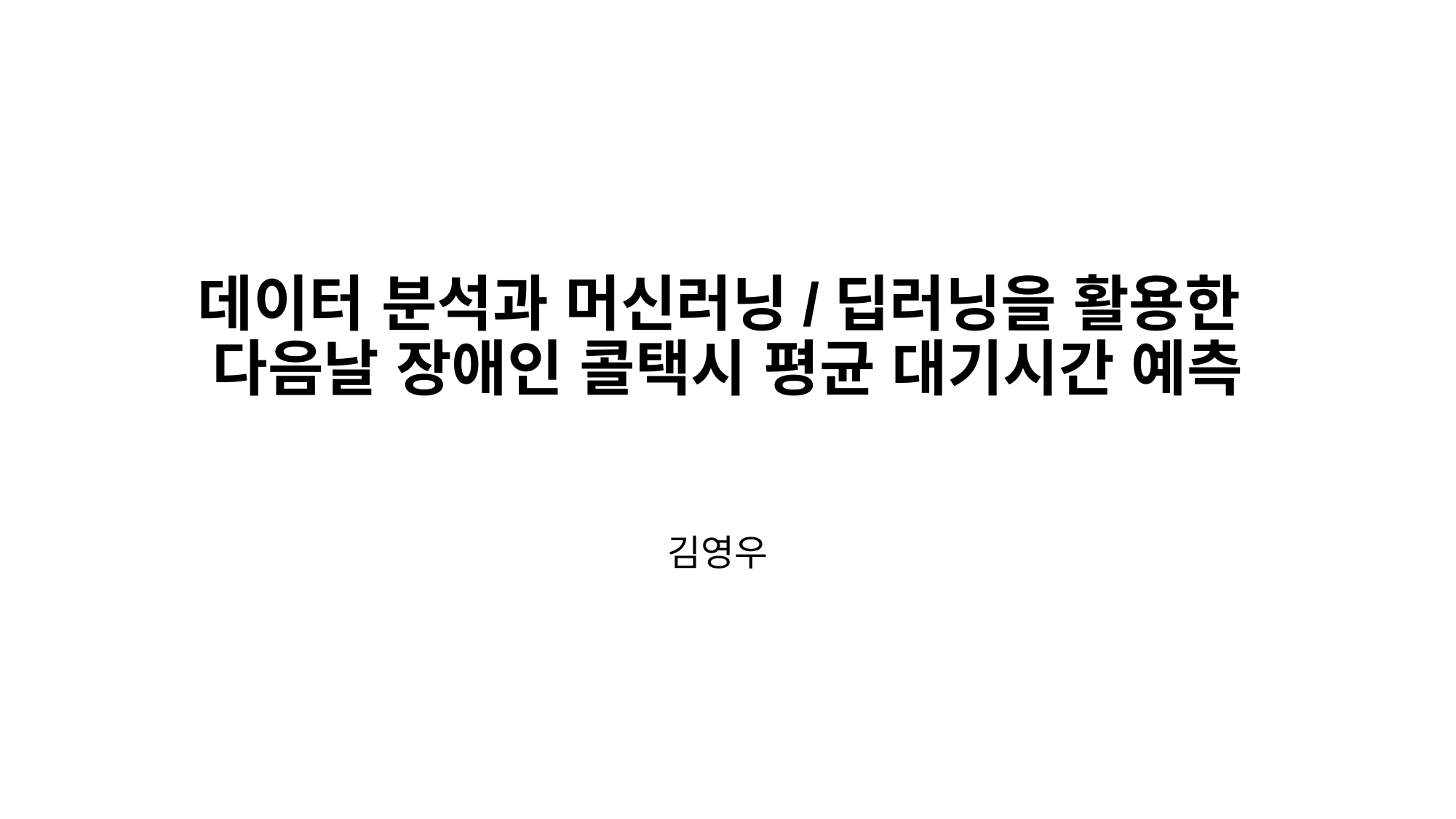

# 데이터 분석과 머신러닝/딥러닝을 활용한 다음날 장애인 콜택시 평균 대기시간 예측
김영우